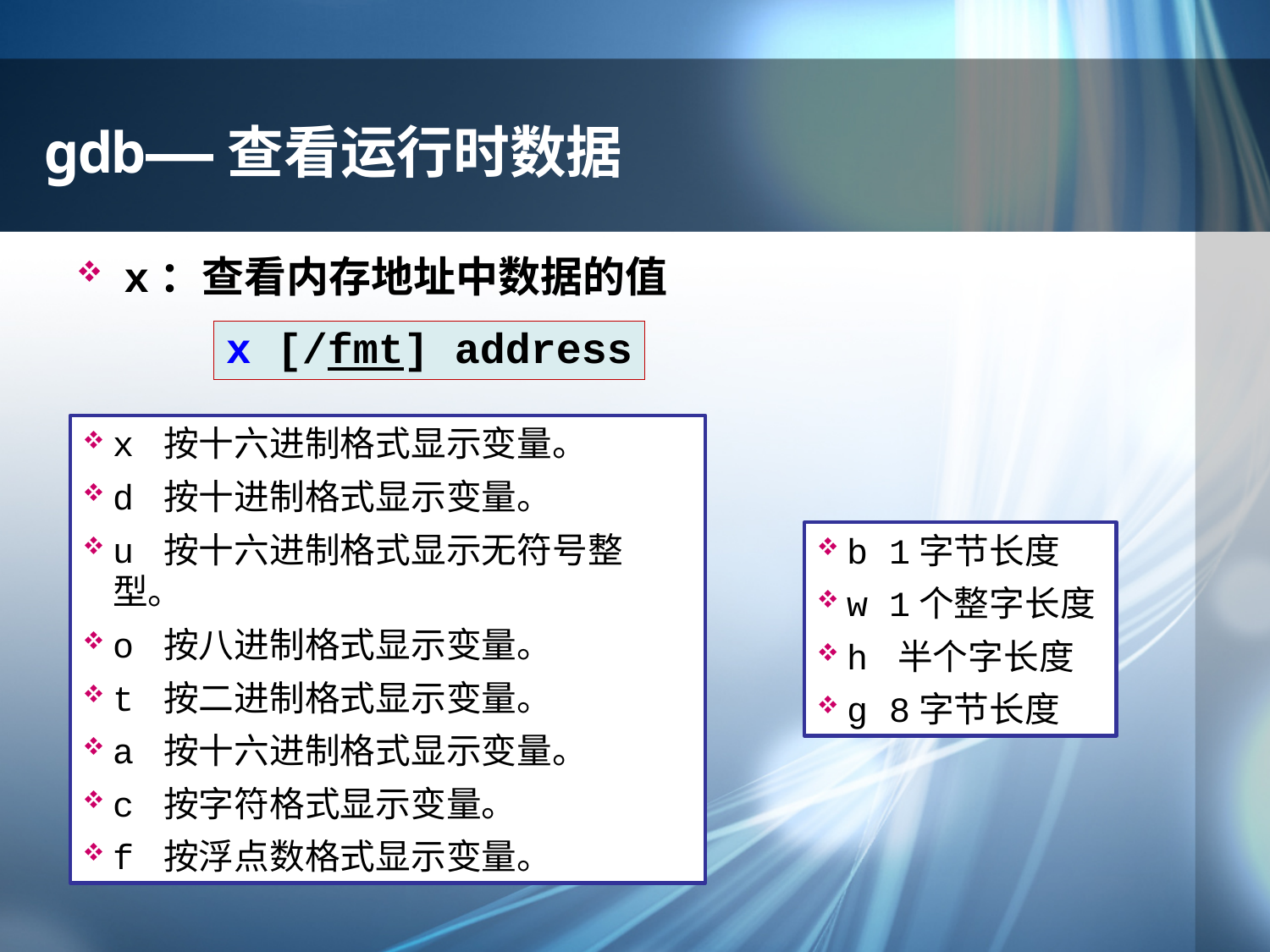

# gdb——查看运行时数据
x：查看内存地址中数据的值

x [/fmt] address
x 按十六进制格式显示变量。
d 按十进制格式显示变量。
u 按十六进制格式显示无符号整型。
o 按八进制格式显示变量。
t 按二进制格式显示变量。
a 按十六进制格式显示变量。
c 按字符格式显示变量。
f 按浮点数格式显示变量。
b 1字节长度
w 1个整字长度
h 半个字长度
g 8字节长度